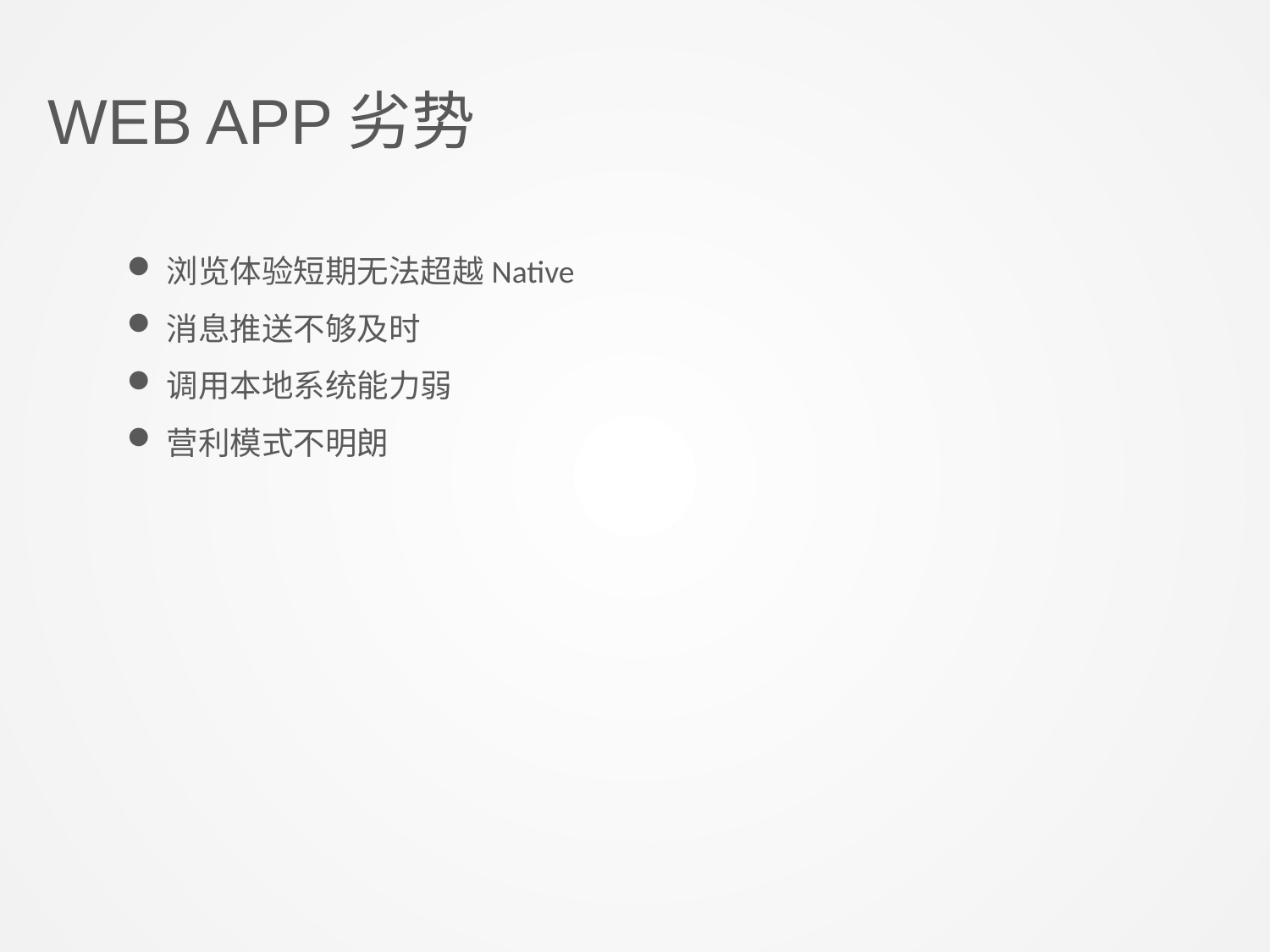

WEB APP劣势
浏览体验短期无法超越Native
消息推送不够及时
调用本地系统能力弱
营利模式不明朗